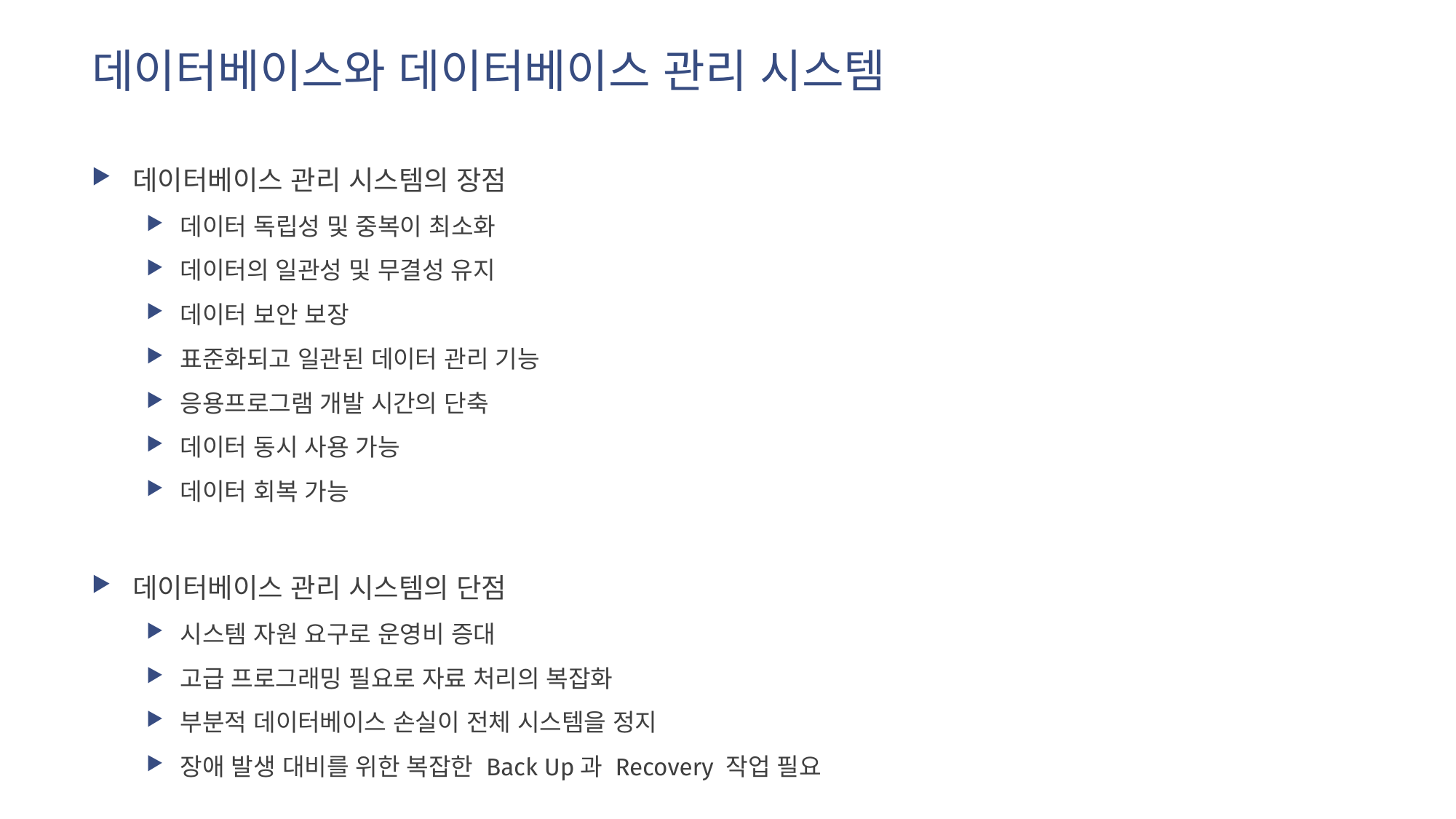

# 데이터베이스와 데이터베이스 관리 시스템
데이터베이스 관리 시스템의 장점
데이터 독립성 및 중복이 최소화
데이터의 일관성 및 무결성 유지
데이터 보안 보장
표준화되고 일관된 데이터 관리 기능
응용프로그램 개발 시간의 단축
데이터 동시 사용 가능
데이터 회복 가능

데이터베이스 관리 시스템의 단점
시스템 자원 요구로 운영비 증대
고급 프로그래밍 필요로 자료 처리의 복잡화
부분적 데이터베이스 손실이 전체 시스템을 정지
장애 발생 대비를 위한 복잡한 Back Up과 Recovery 작업 필요